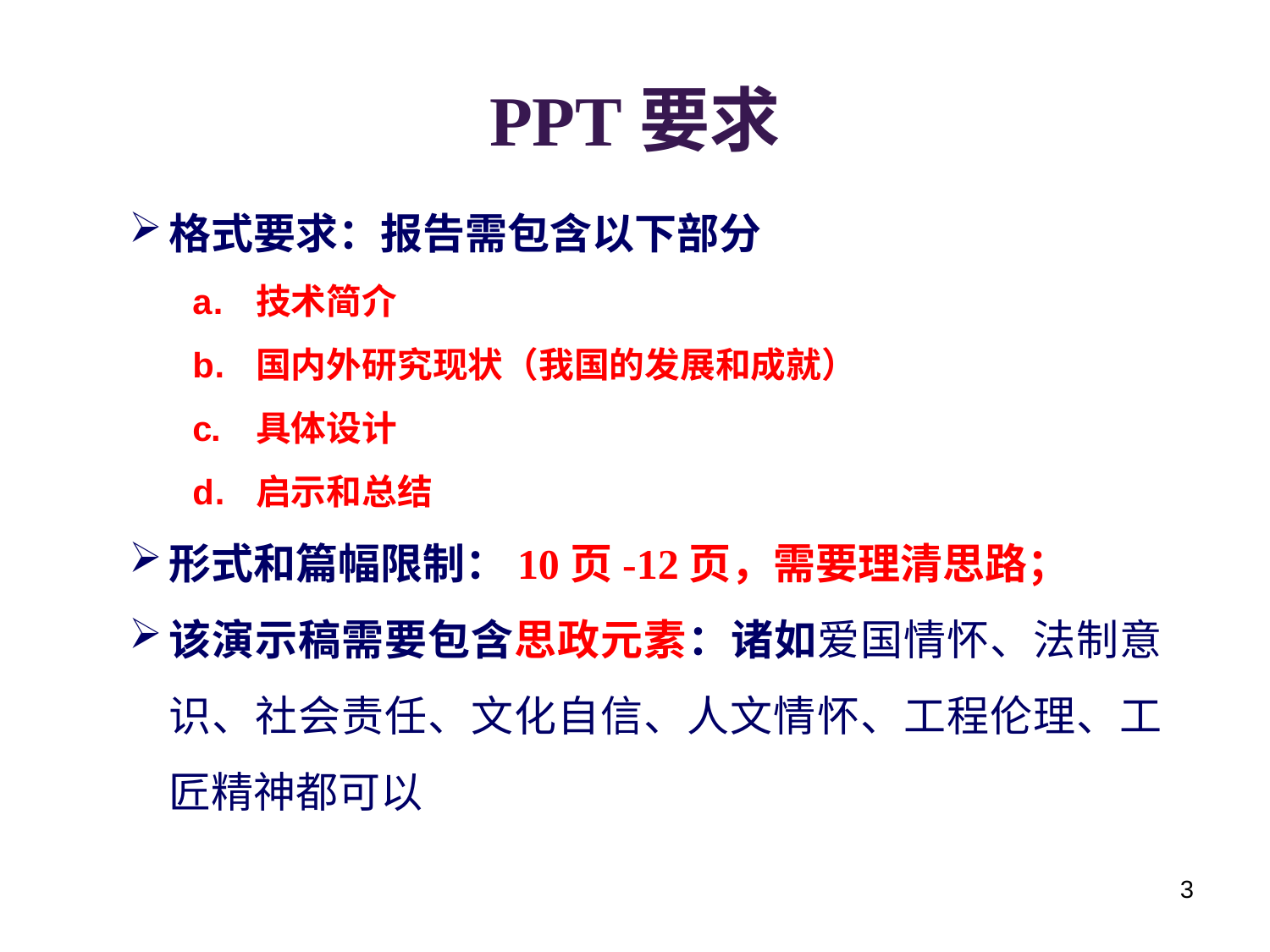

# PPT要求
格式要求：报告需包含以下部分
技术简介
国内外研究现状（我国的发展和成就）
具体设计
启示和总结
形式和篇幅限制：10页-12页，需要理清思路；
该演示稿需要包含思政元素：诸如爱国情怀、法制意识、社会责任、文化自信、人文情怀、工程伦理、工匠精神都可以
3